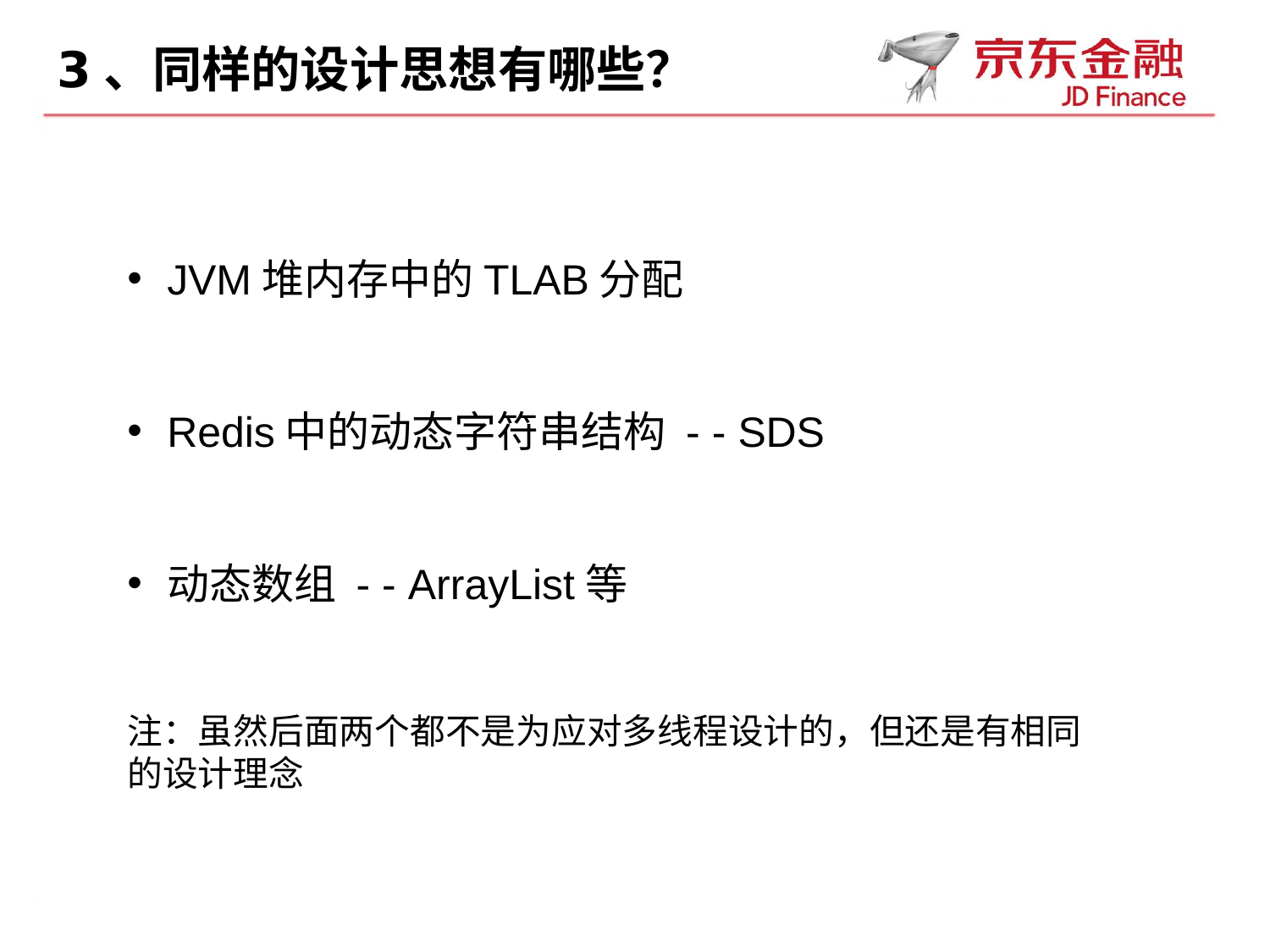

3、同样的设计思想有哪些？
JVM堆内存中的TLAB分配

Redis中的动态字符串结构 - - SDS

动态数组 - - ArrayList等

注：虽然后面两个都不是为应对多线程设计的，但还是有相同的设计理念